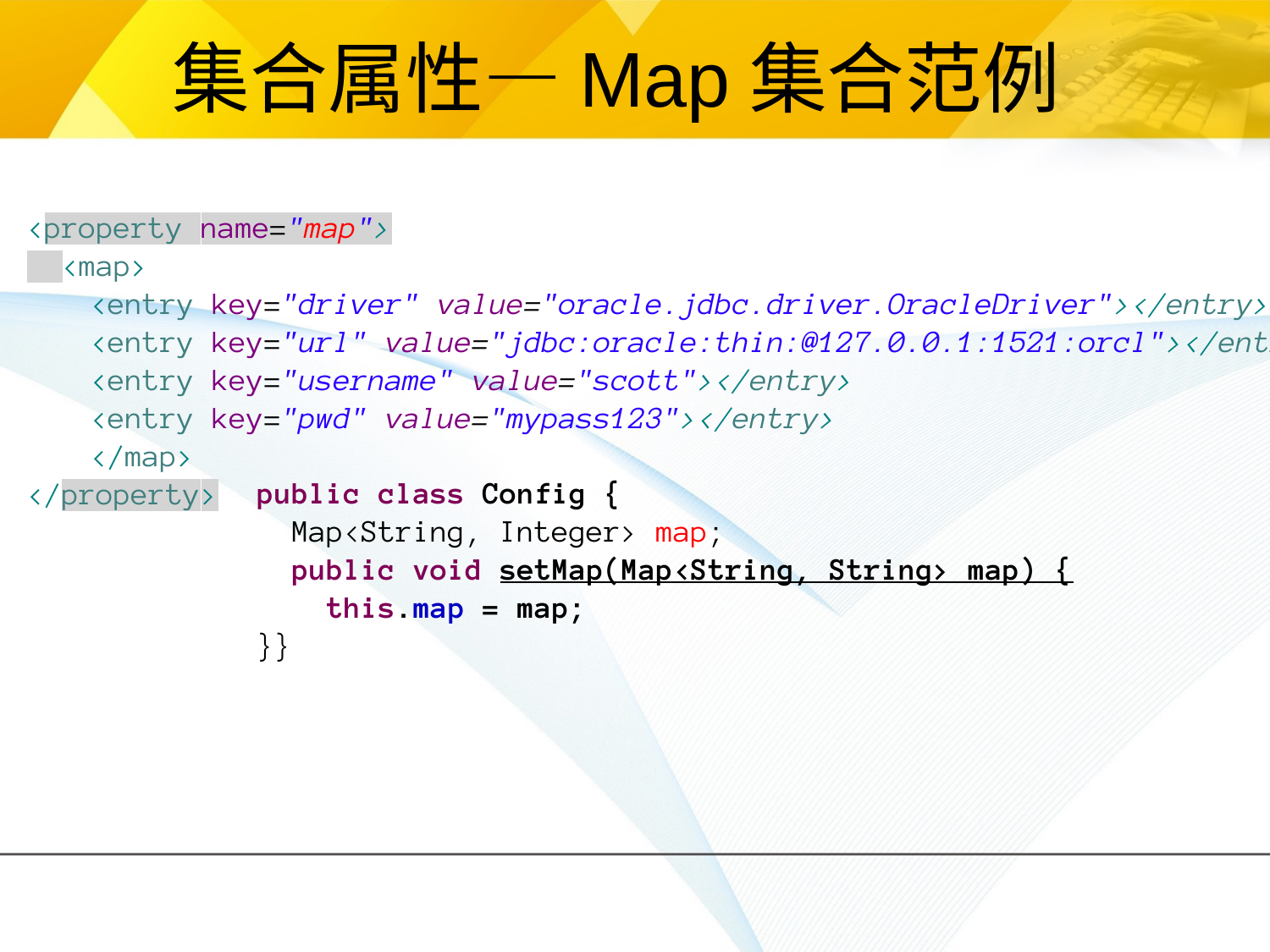

# 集合属性—Map集合范例
<property name="map">
  <map>
<entry key="driver" value="oracle.jdbc.driver.OracleDriver"></entry>
<entry key="url" value="jdbc:oracle:thin:@127.0.0.1:1521:orcl"></entry>
<entry key="username" value="scott"></entry>
<entry key="pwd" value="mypass123"></entry>
</map>
</property>
public class Config {
  Map<String, Integer> map;
  public void setMap(Map<String, String> map) {
    this.map = map;
}}